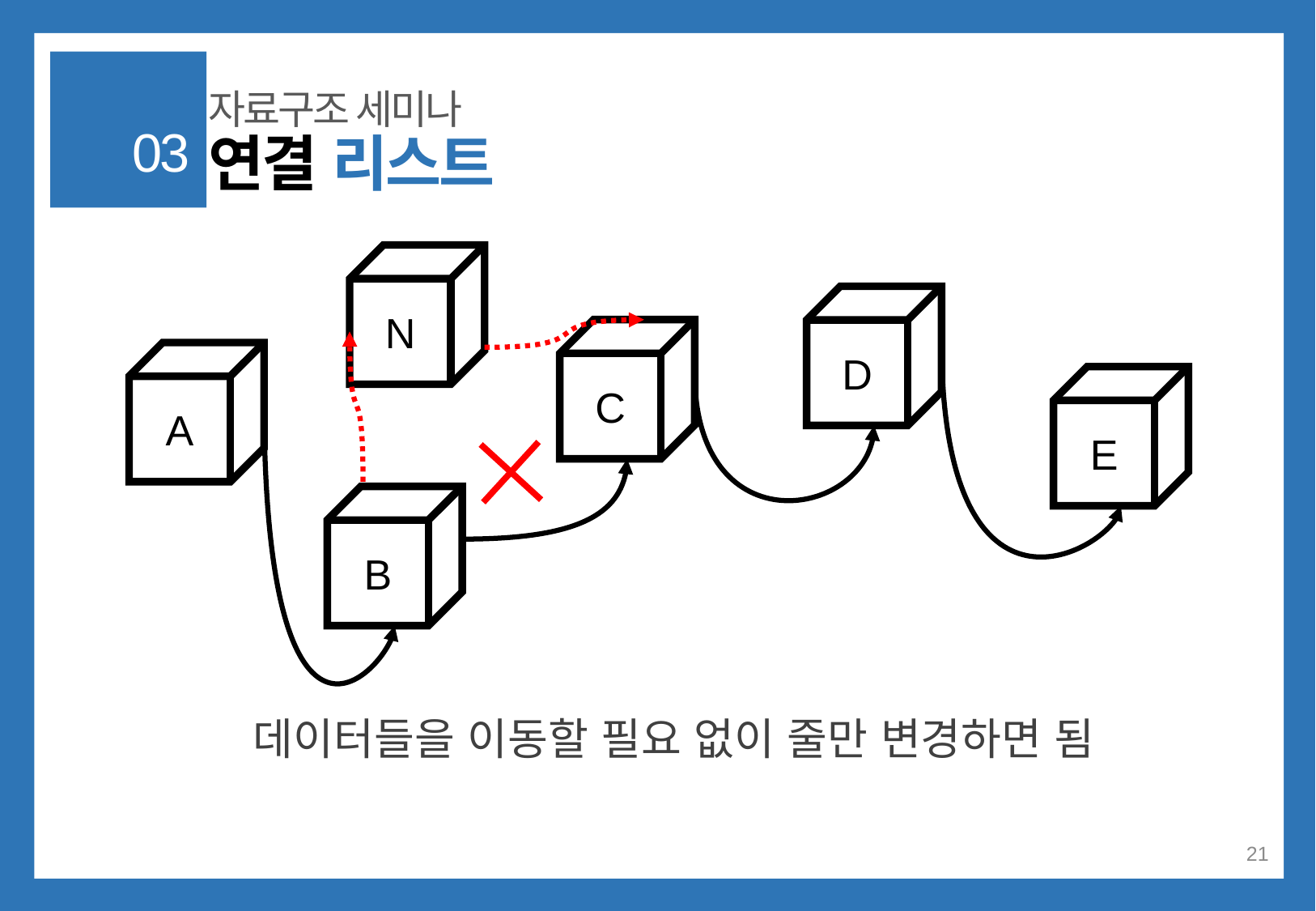

자료구조 세미나
03
연결 리스트
N
D

데이터들을 이동할 필요 없이 줄만 변경하면 됨
C
A
E
B
21